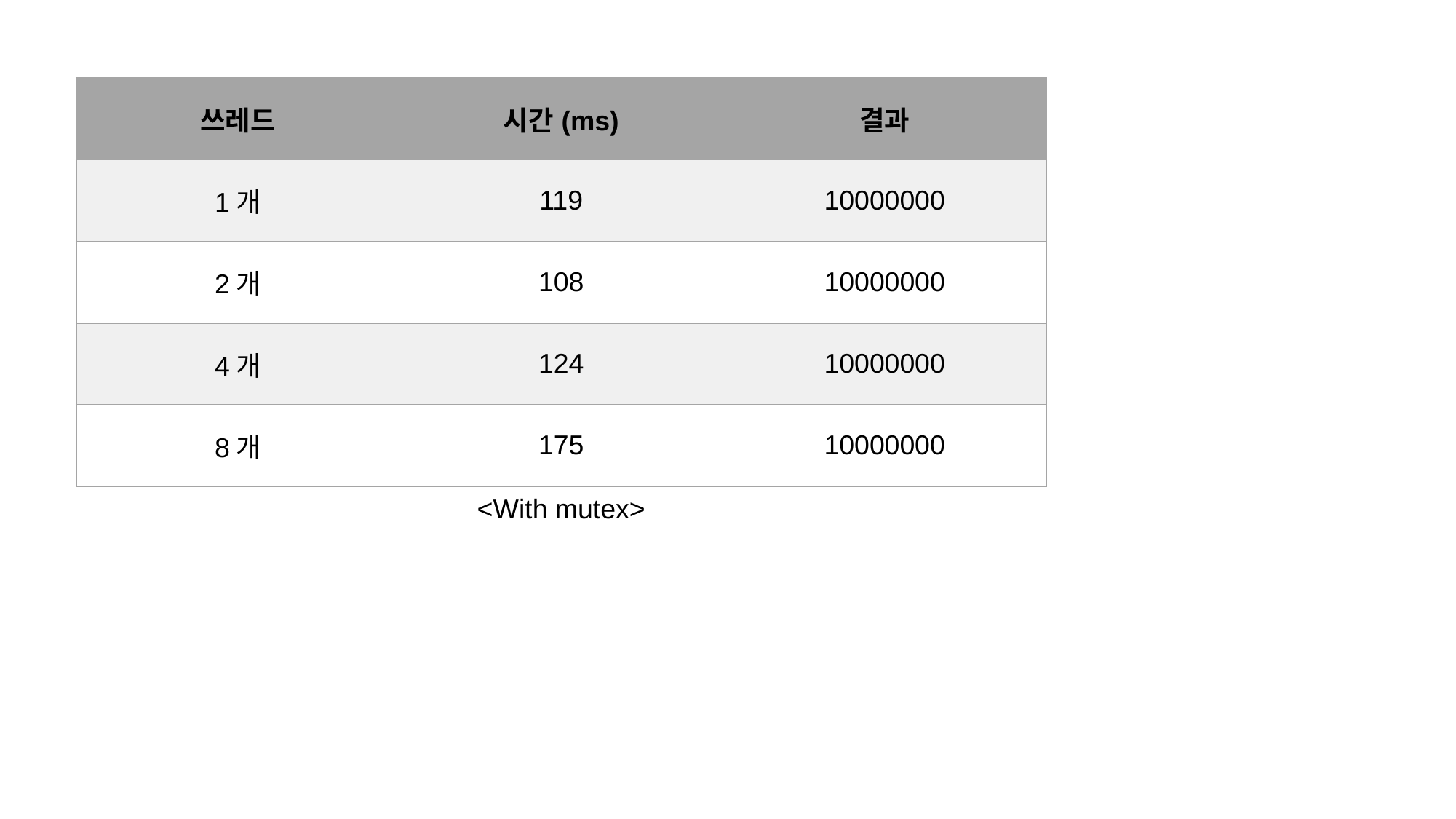

| 쓰레드 | 시간(ms) | 결과 |
| --- | --- | --- |
| 1개 | 119 | 10000000 |
| 2개 | 108 | 10000000 |
| 4개 | 124 | 10000000 |
| 8개 | 175 | 10000000 |
<With mutex>